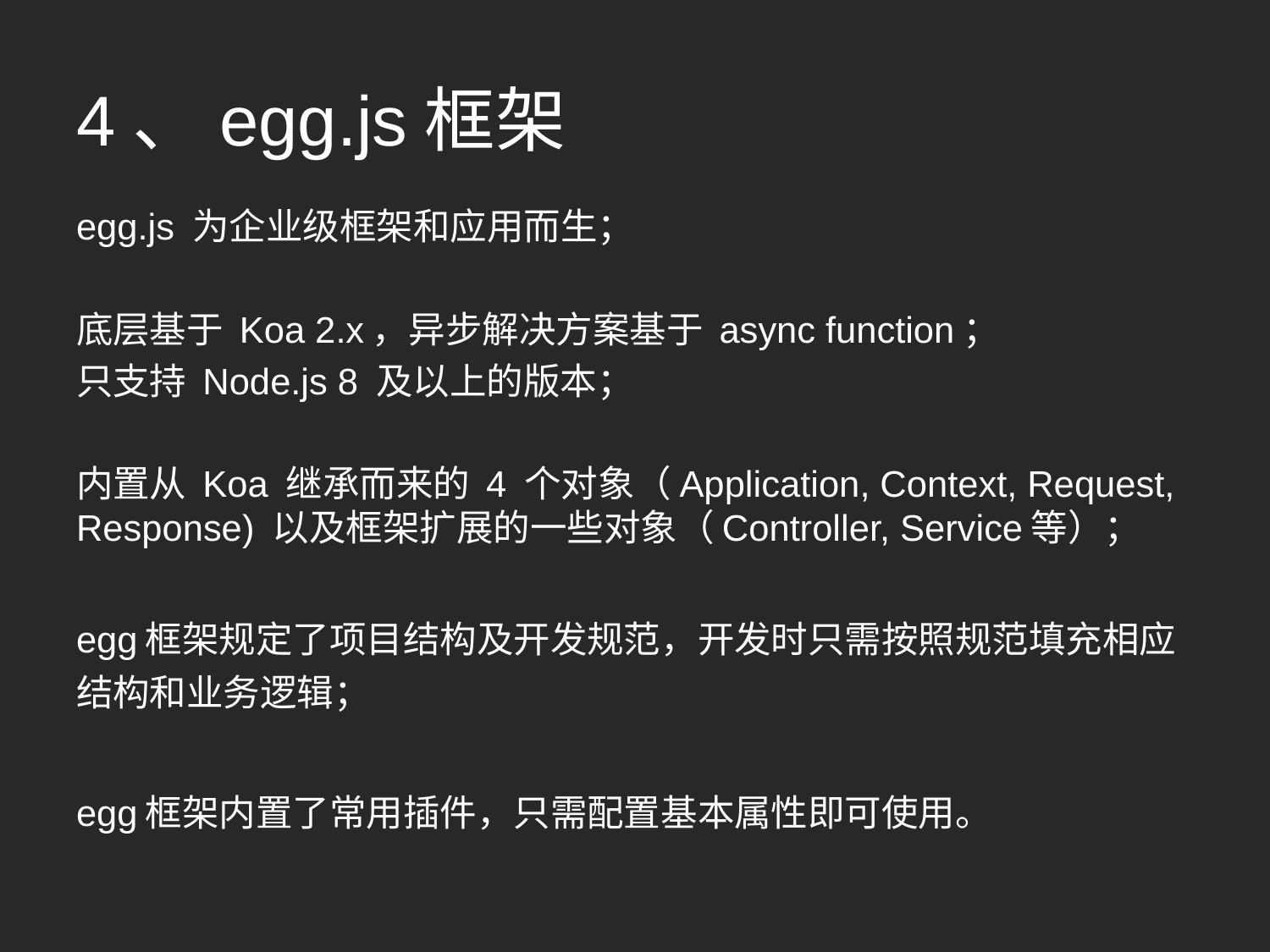

# 4、egg.js框架
egg.js 为企业级框架和应用而生；

底层基于 Koa 2.x，异步解决方案基于 async function；
只支持 Node.js 8 及以上的版本；

内置从 Koa 继承而来的 4 个对象（Application, Context, Request, Response) 以及框架扩展的一些对象（Controller, Service等）；

egg框架规定了项目结构及开发规范，开发时只需按照规范填充相应结构和业务逻辑；

egg框架内置了常用插件，只需配置基本属性即可使用。